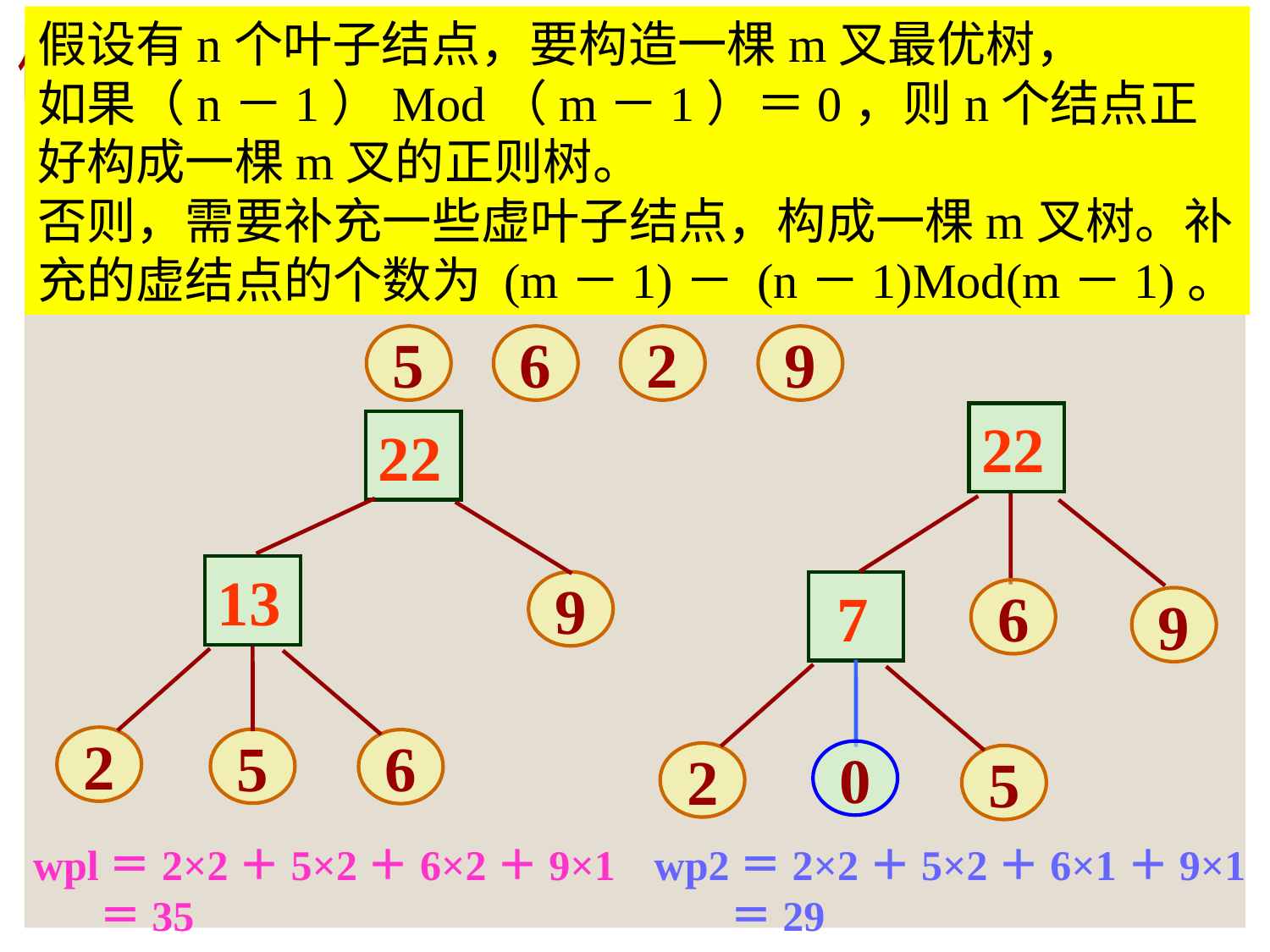

假设有n个叶子结点，要构造一棵m叉最优树，
如果（n－1）Mod（m－1）＝0，则n个结点正好构成一棵m叉的正则树。
否则，需要补充一些虚叶子结点，构成一棵m叉树。补充的虚结点的个数为 (m－1)－ (n－1)Mod(m－1)。
例如: 已知权值 W={ 5, 6, 2, 9}，
            构造最优三叉树
5
6
2
9

22

6
9
22

9
13

2
5
6
 7

2
5

0
 wpl＝2×2＋5×2＋6×2＋9×1
       ＝35
 wp2＝2×2＋5×2＋6×1＋9×1
        ＝29